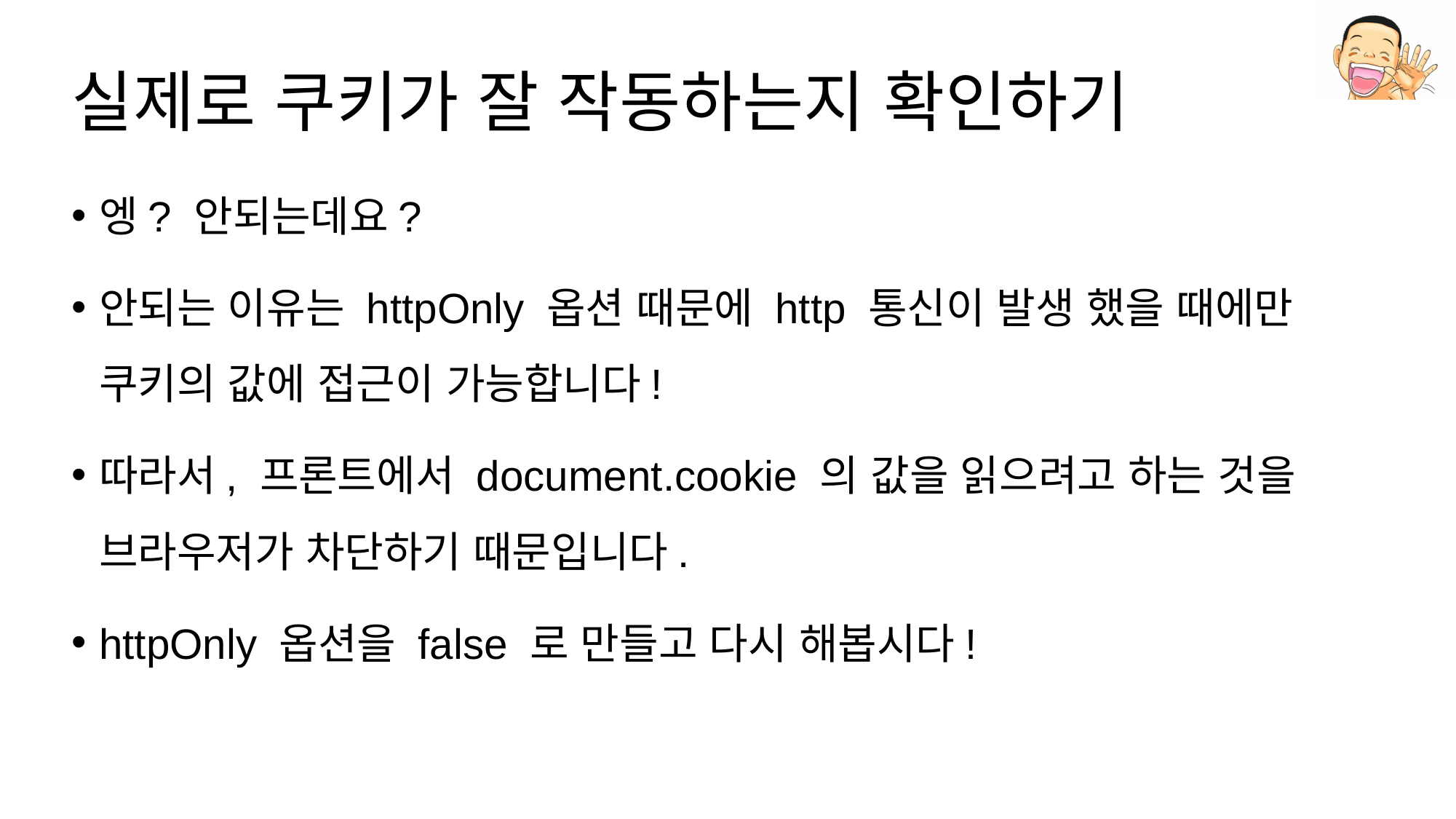

# 실제로 쿠키가 잘 작동하는지 확인하기
엥? 안되는데요?
안되는 이유는 httpOnly 옵션 때문에 http 통신이 발생 했을 때에만 쿠키의 값에 접근이 가능합니다!
따라서, 프론트에서 document.cookie 의 값을 읽으려고 하는 것을 브라우저가 차단하기 때문입니다.
httpOnly 옵션을 false 로 만들고 다시 해봅시다!